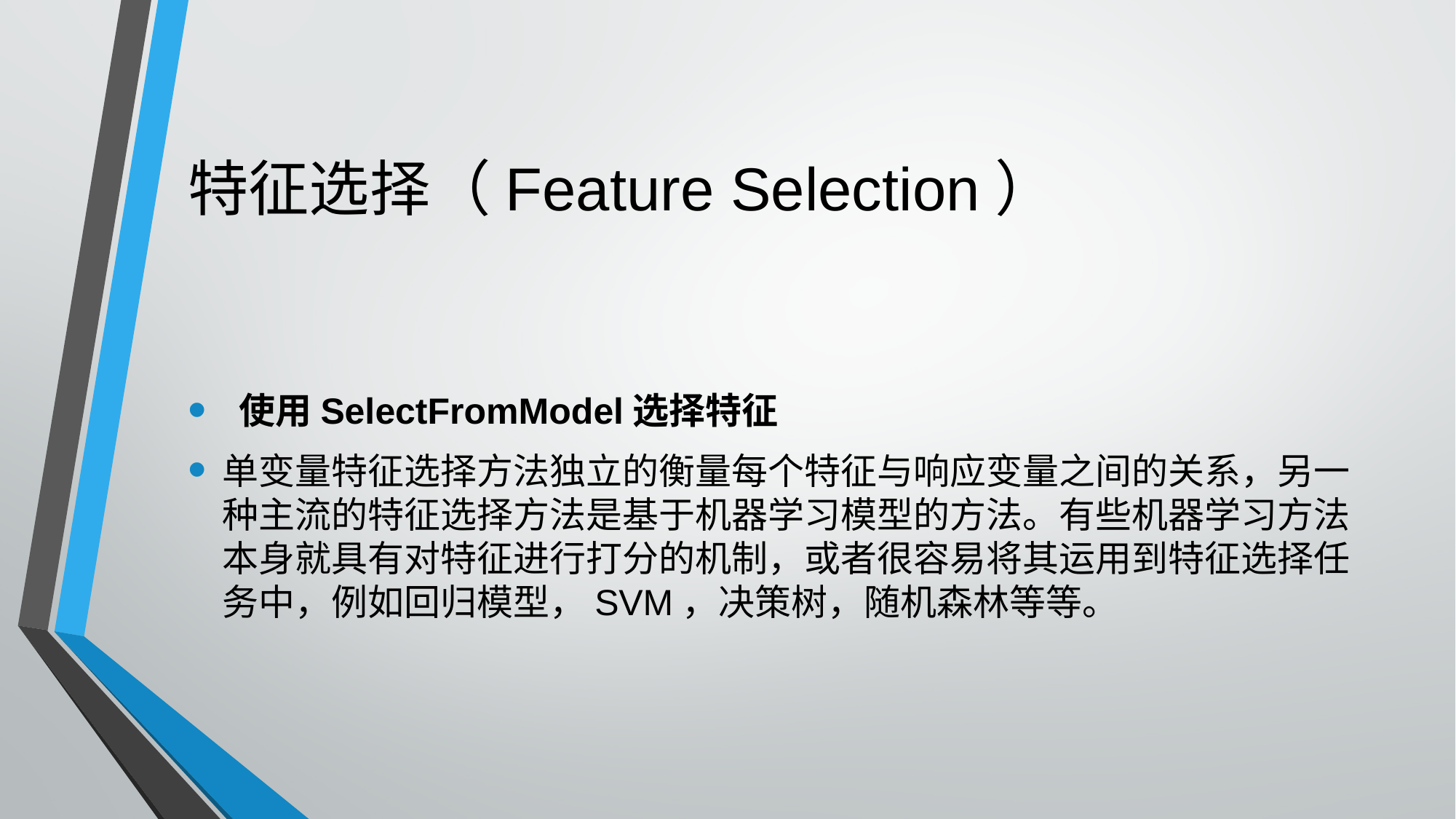

# 特征选择（Feature Selection）
 使用SelectFromModel选择特征
单变量特征选择方法独立的衡量每个特征与响应变量之间的关系，另一种主流的特征选择方法是基于机器学习模型的方法。有些机器学习方法本身就具有对特征进行打分的机制，或者很容易将其运用到特征选择任务中，例如回归模型，SVM，决策树，随机森林等等。